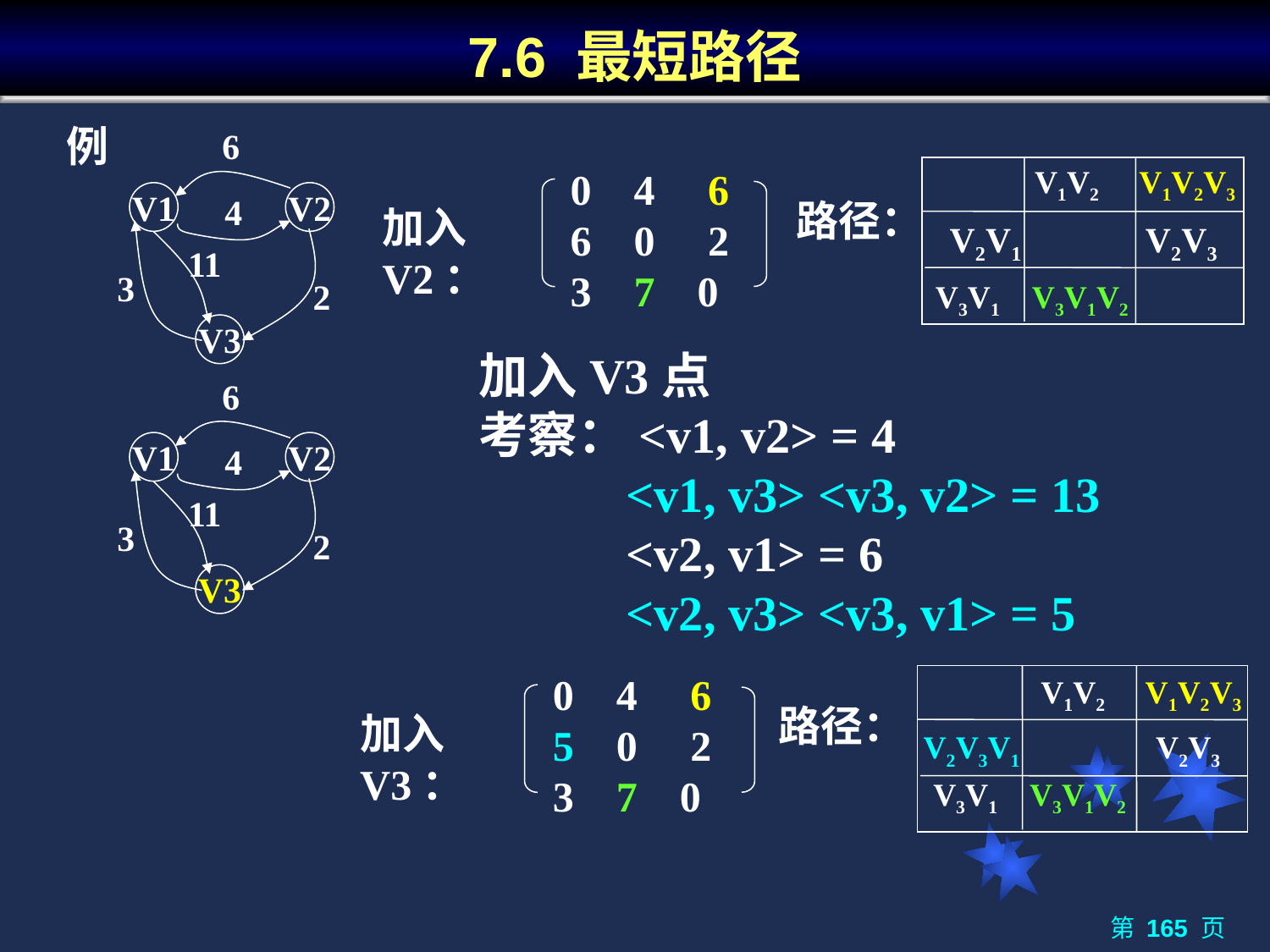

# 7.6 最短路径
例
6

V1
V2
4

11
3
2
V3
V1V2     V1V2V3

V2V1              V2V3
V3V1    V3V1V2
路径：
0    4     6
6    0     2
3    7    0

加入V2：
加入V3点
考察：<v1, v2> = 4
            <v1, v3> <v3, v2> = 13
            <v2, v1> = 6
            <v2, v3> <v3, v1> = 5

6

V1
V2
4

11
3
2
V3
0    4     6
5    0     2
3    7    0

加入V3：
V1V2     V1V2V3

路径：
V2V3V1                 V2V3
V3V1    V3V1V2
第 165 页